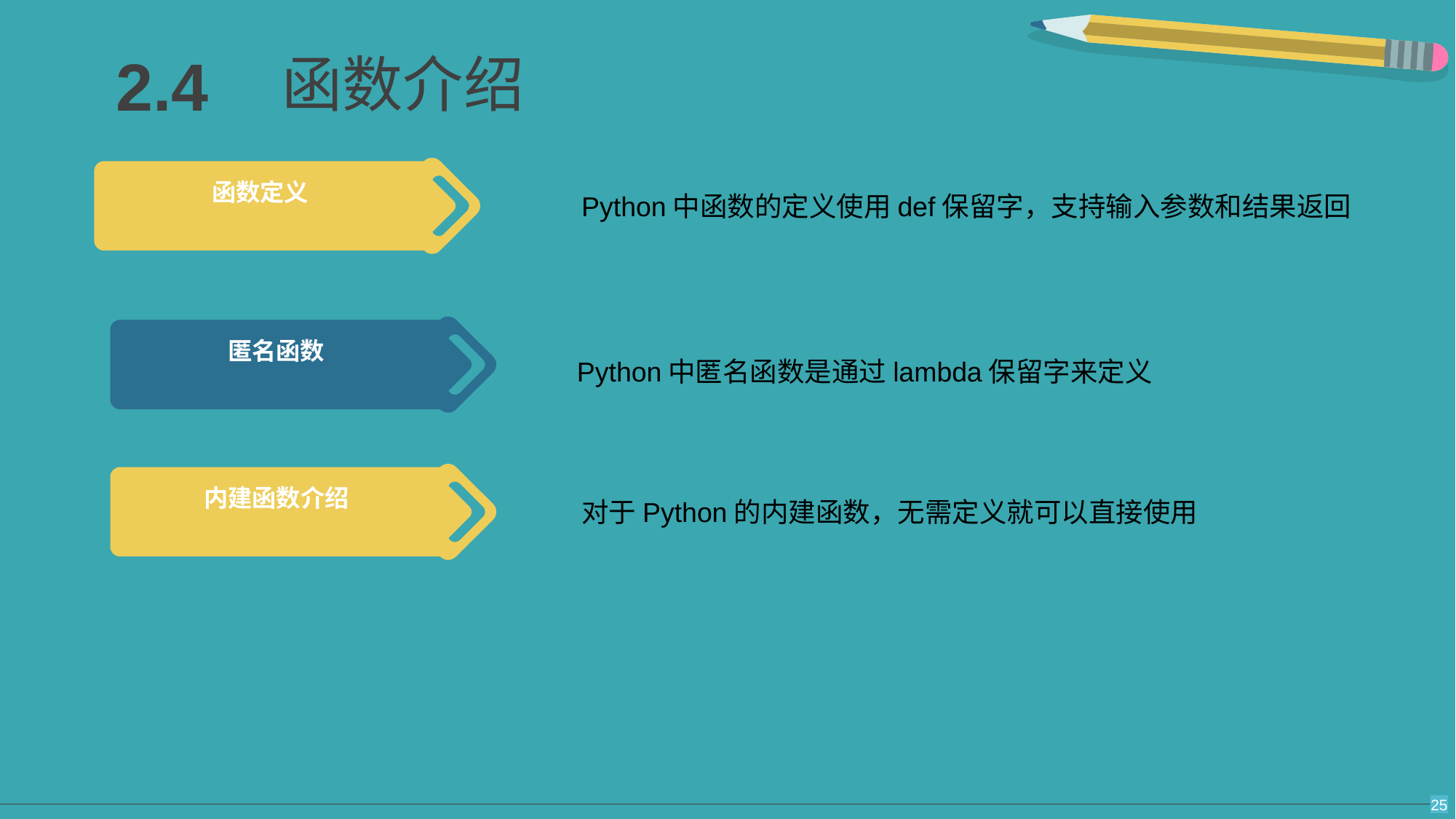

2.4
函数介绍
函数定义

Python中函数的定义使用def保留字，支持输入参数和结果返回
匿名函数

Python中匿名函数是通过lambda保留字来定义
内建函数介绍

对于Python的内建函数，无需定义就可以直接使用
25